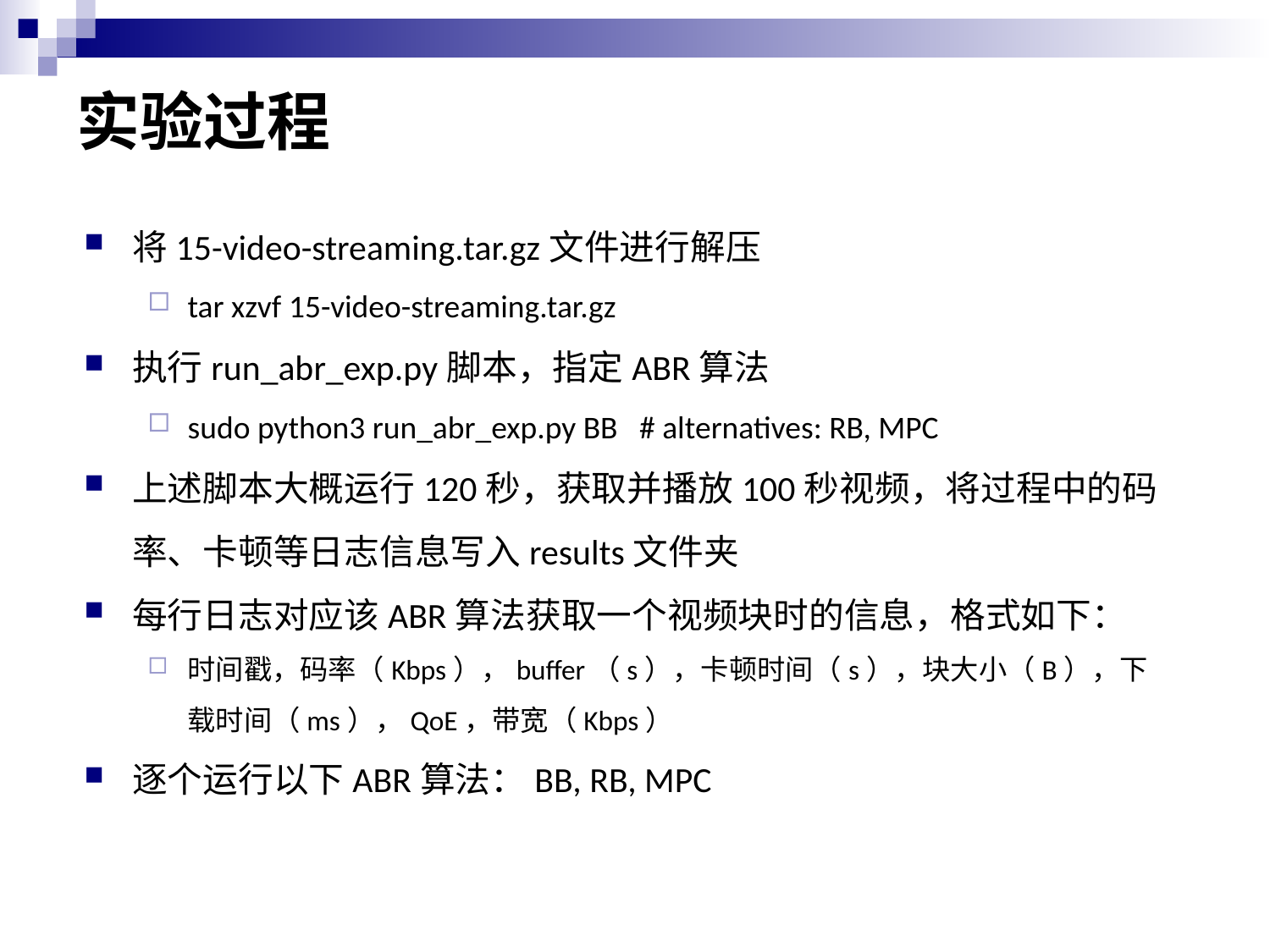

# 实验过程
将15-video-streaming.tar.gz文件进行解压
tar xzvf 15-video-streaming.tar.gz
执行run_abr_exp.py脚本，指定ABR算法
sudo python3 run_abr_exp.py BB   # alternatives: RB, MPC
上述脚本大概运行120秒，获取并播放100秒视频，将过程中的码率、卡顿等日志信息写入results文件夹
每行日志对应该ABR算法获取一个视频块时的信息，格式如下：
时间戳，码率（Kbps），buffer（s），卡顿时间（s），块大小（B），下载时间（ms），QoE，带宽（Kbps）
逐个运行以下ABR算法：BB, RB, MPC
42